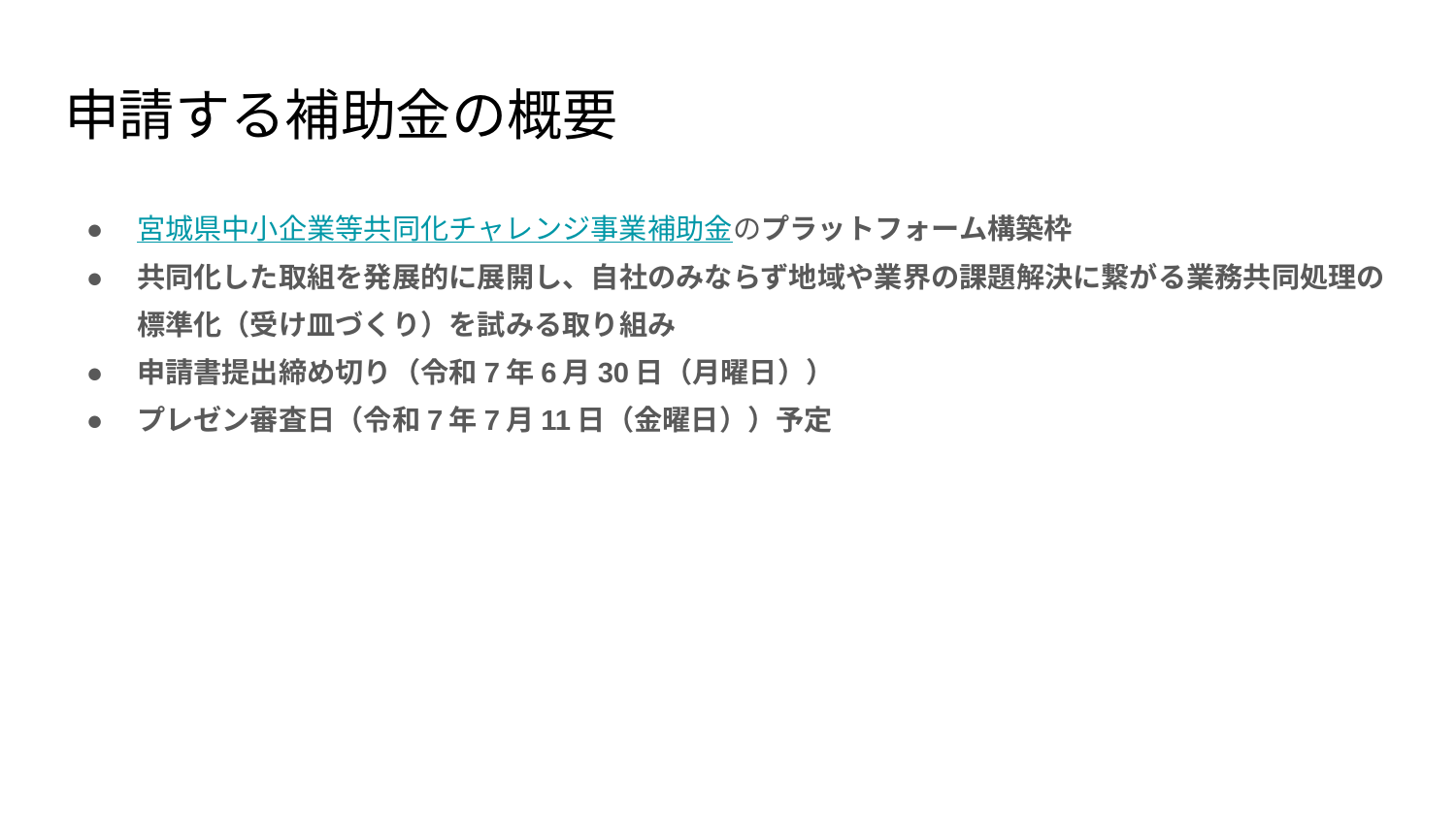

# 申請する補助金の概要
宮城県中小企業等共同化チャレンジ事業補助金のプラットフォーム構築枠
共同化した取組を発展的に展開し、自社のみならず地域や業界の課題解決に繋がる業務共同処理の標準化（受け皿づくり）を試みる取り組み
申請書提出締め切り（令和7年6月30日（月曜日））
プレゼン審査日（令和7年7月11日（金曜日））予定